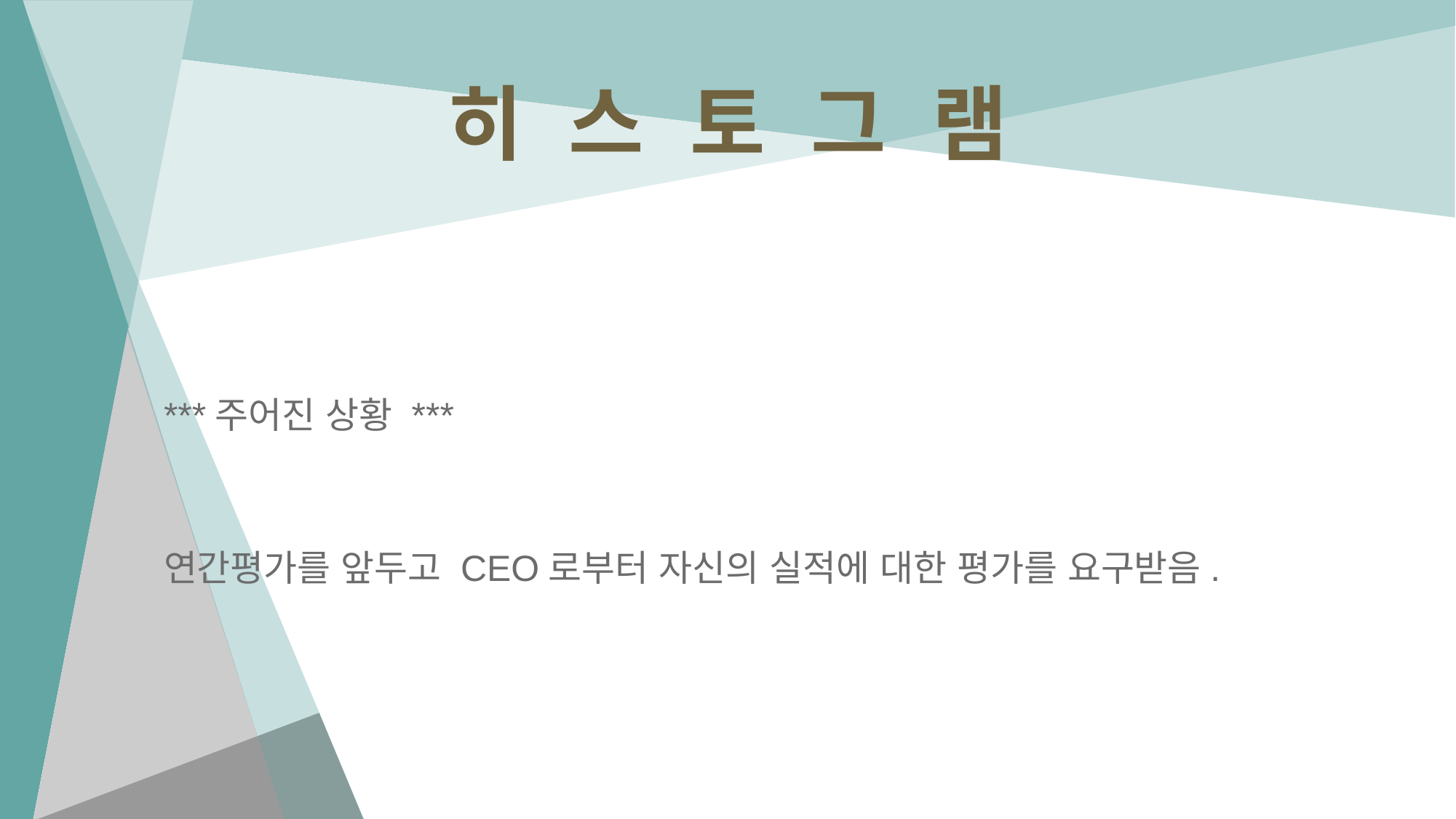

# 히  스  토  그  램
***주어진 상황 ***

연간평가를 앞두고 CEO로부터 자신의 실적에 대한 평가를 요구받음.